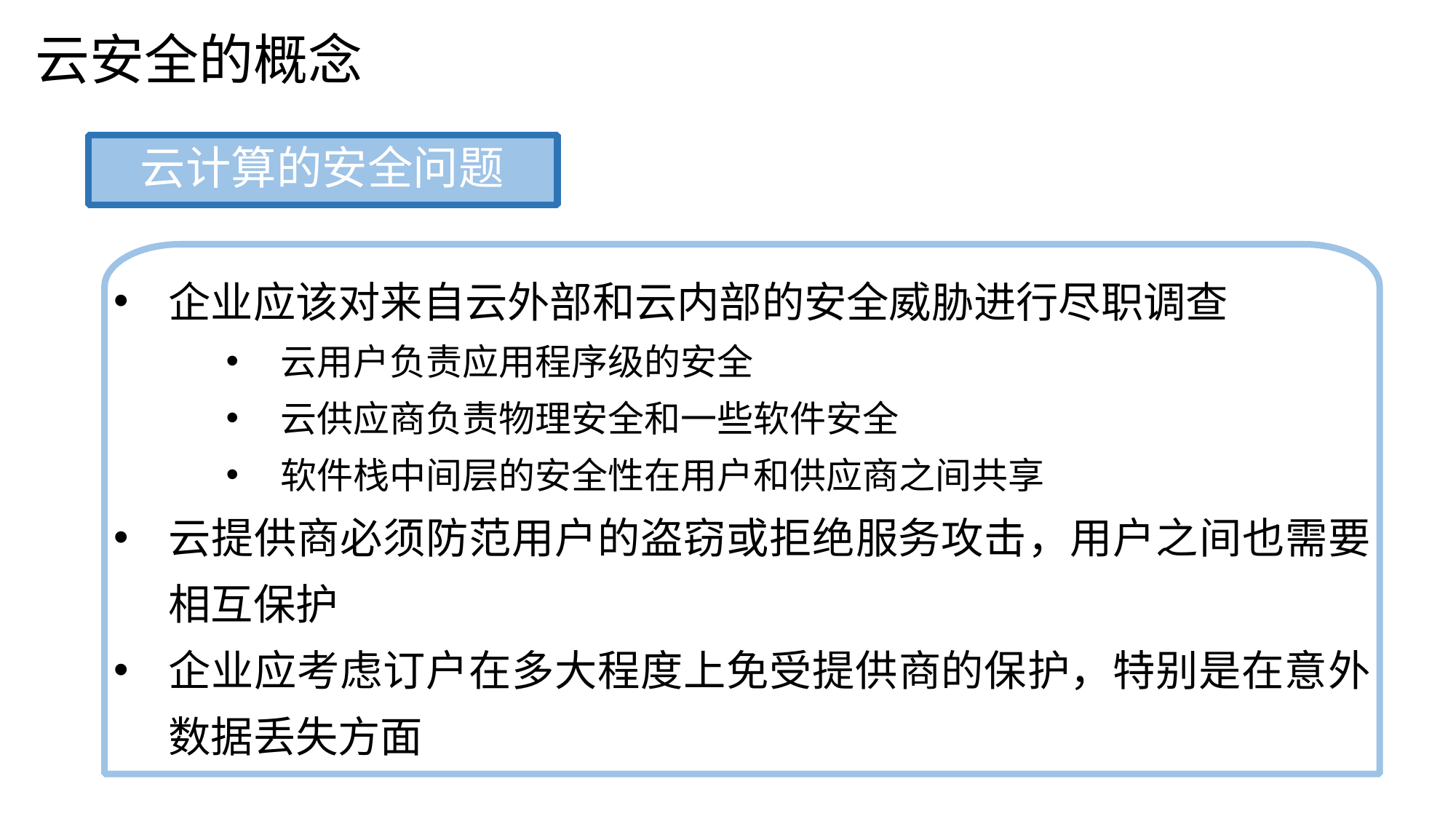

云安全的概念

云计算的安全问题
企业应该对来自云外部和云内部的安全威胁进行尽职调查
云用户负责应用程序级的安全
云供应商负责物理安全和一些软件安全
软件栈中间层的安全性在用户和供应商之间共享
云提供商必须防范用户的盗窃或拒绝服务攻击，用户之间也需要相互保护
企业应考虑订户在多大程度上免受提供商的保护，特别是在意外数据丢失方面